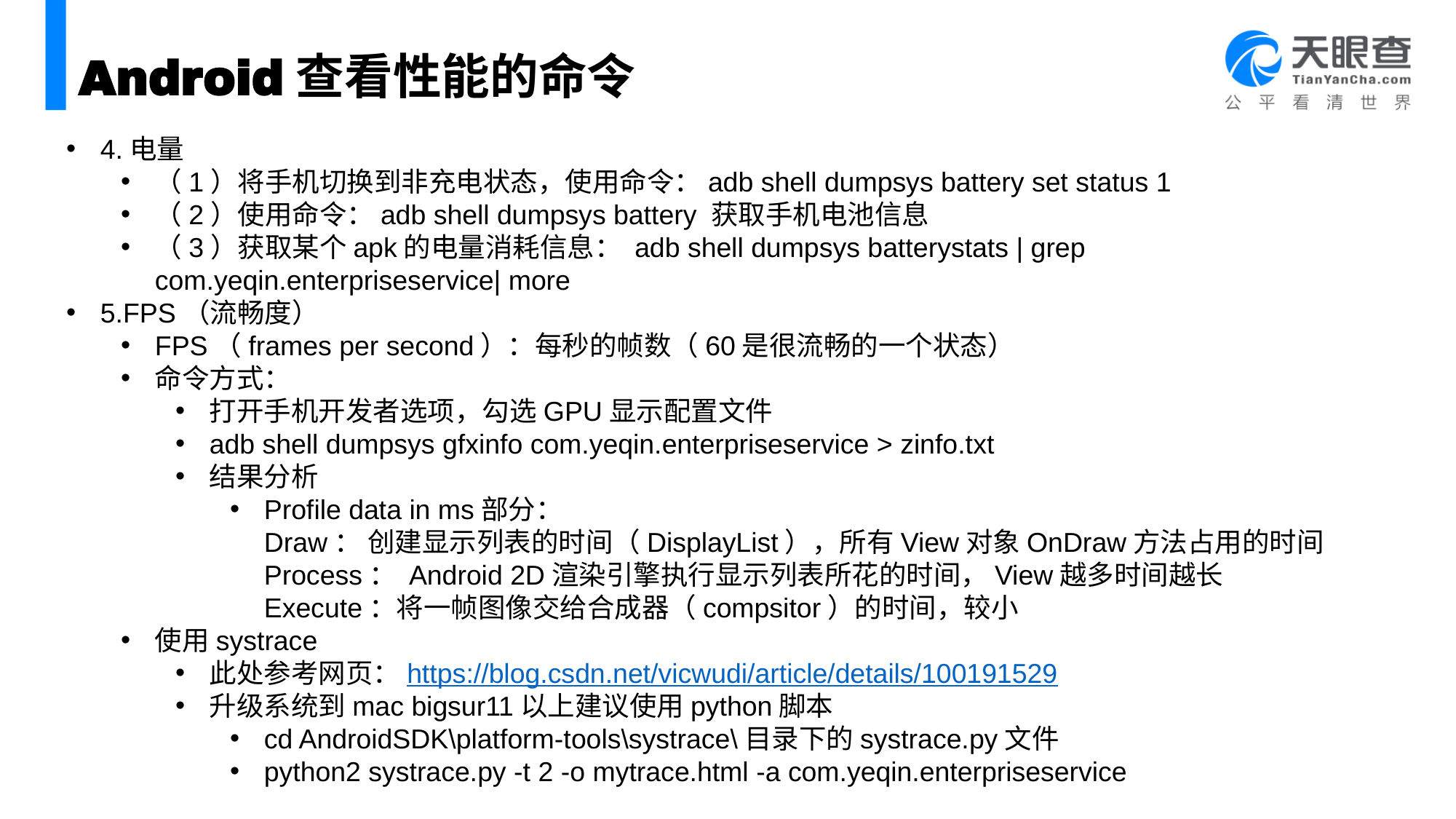

# Android查看性能的命令
4.电量
（1）将手机切换到非充电状态，使用命令：adb shell dumpsys battery set status 1
（2）使用命令：adb shell dumpsys battery 获取手机电池信息
（3）获取某个apk的电量消耗信息： adb shell dumpsys batterystats | grep com.yeqin.enterpriseservice| more
5.FPS（流畅度）
FPS（frames per second）：每秒的帧数（60是很流畅的一个状态）
命令方式：
打开手机开发者选项，勾选GPU显示配置文件
adb shell dumpsys gfxinfo com.yeqin.enterpriseservice > zinfo.txt
结果分析
Profile data in ms部分：
Draw： 创建显示列表的时间（DisplayList），所有View对象OnDraw方法占用的时间
Process： Android 2D渲染引擎执行显示列表所花的时间，View越多时间越长
Execute：将一帧图像交给合成器（compsitor）的时间，较小
使用systrace
此处参考网页：https://blog.csdn.net/vicwudi/article/details/100191529
升级系统到mac bigsur11以上建议使用python脚本
cd AndroidSDK\platform-tools\systrace\目录下的systrace.py文件
python2 systrace.py -t 2 -o mytrace.html -a com.yeqin.enterpriseservice